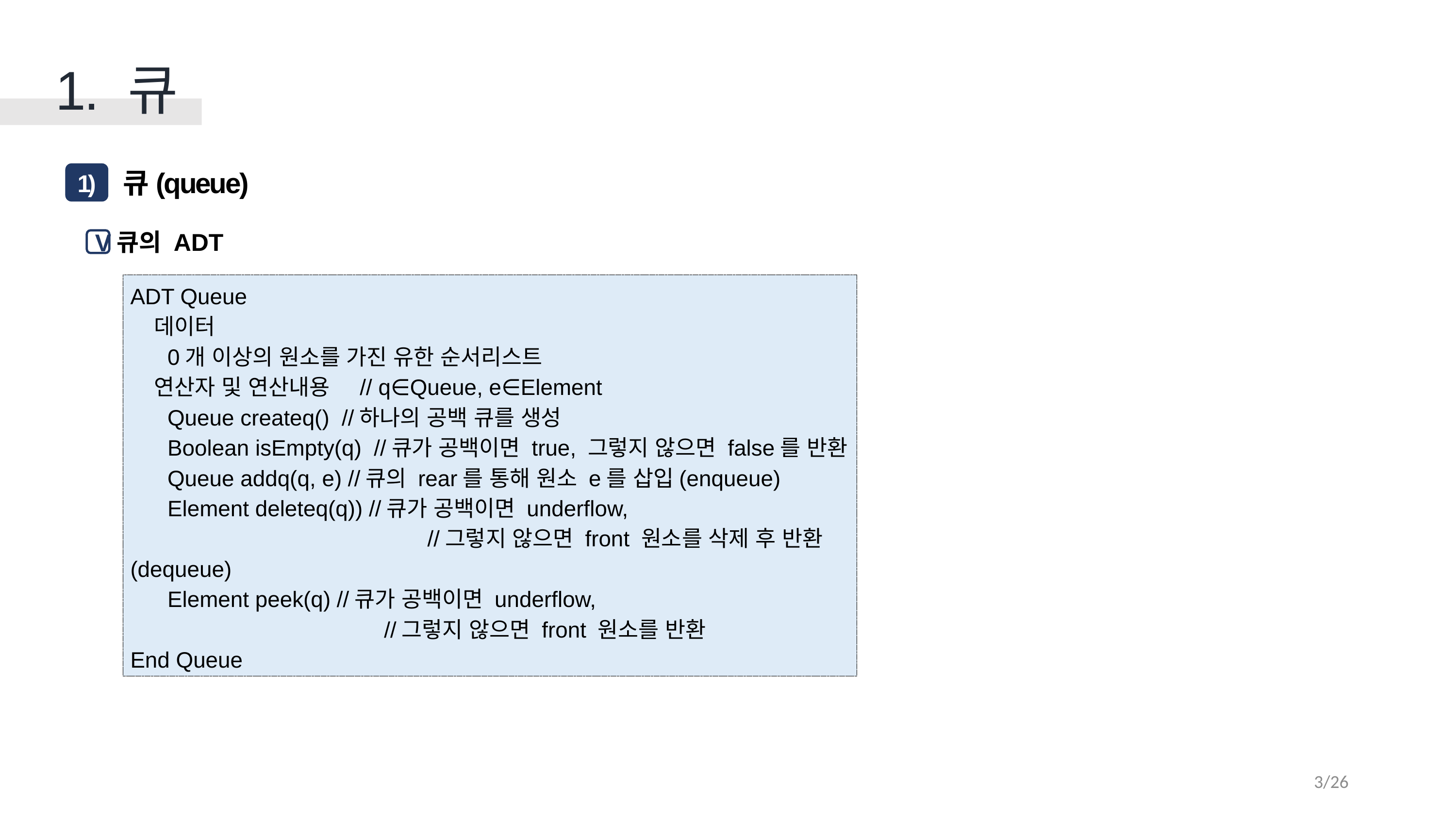

1. 큐

 큐(queue)
1)
큐의 ADT

V
ADT Queue
   데이터
      0개 이상의 원소를 가진 유한 순서리스트
   연산자 및 연산내용    // q∈Queue, e∈Element
      Queue createq()  //하나의 공백 큐를 생성
      Boolean isEmpty(q)  //큐가 공백이면 true, 그렇지 않으면 false를 반환
      Queue addq(q, e) //큐의 rear를 통해 원소 e를 삽입(enqueue)
      Element deleteq(q)) //큐가 공백이면 underflow,
                                                //그렇지 않으면 front 원소를 삭제 후 반환(dequeue)
      Element peek(q) //큐가 공백이면 underflow,
                                         //그렇지 않으면 front 원소를 반환
End Queue
3/26